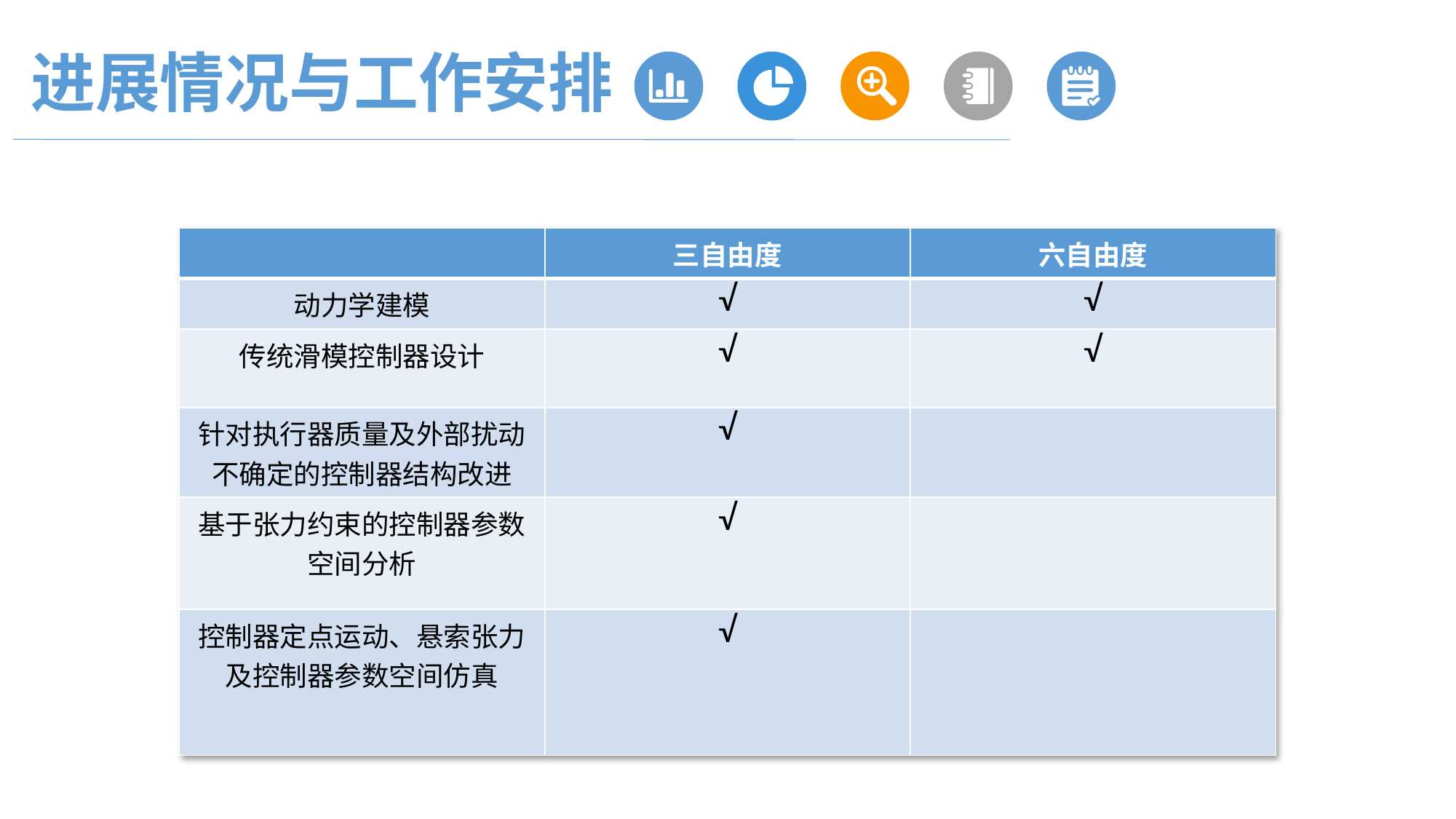

进展情况与工作安排

|  | 三自由度 | 六自由度 |
| --- | --- | --- |
| 动力学建模 | √ | √ |
| 传统滑模控制器设计 | √ | √ |
| 针对执行器质量及外部扰动不确定的控制器结构改进 | √ |  |
| 基于张力约束的控制器参数空间分析 | √ |  |
| 控制器定点运动、悬索张力及控制器参数空间仿真 | √ |  |